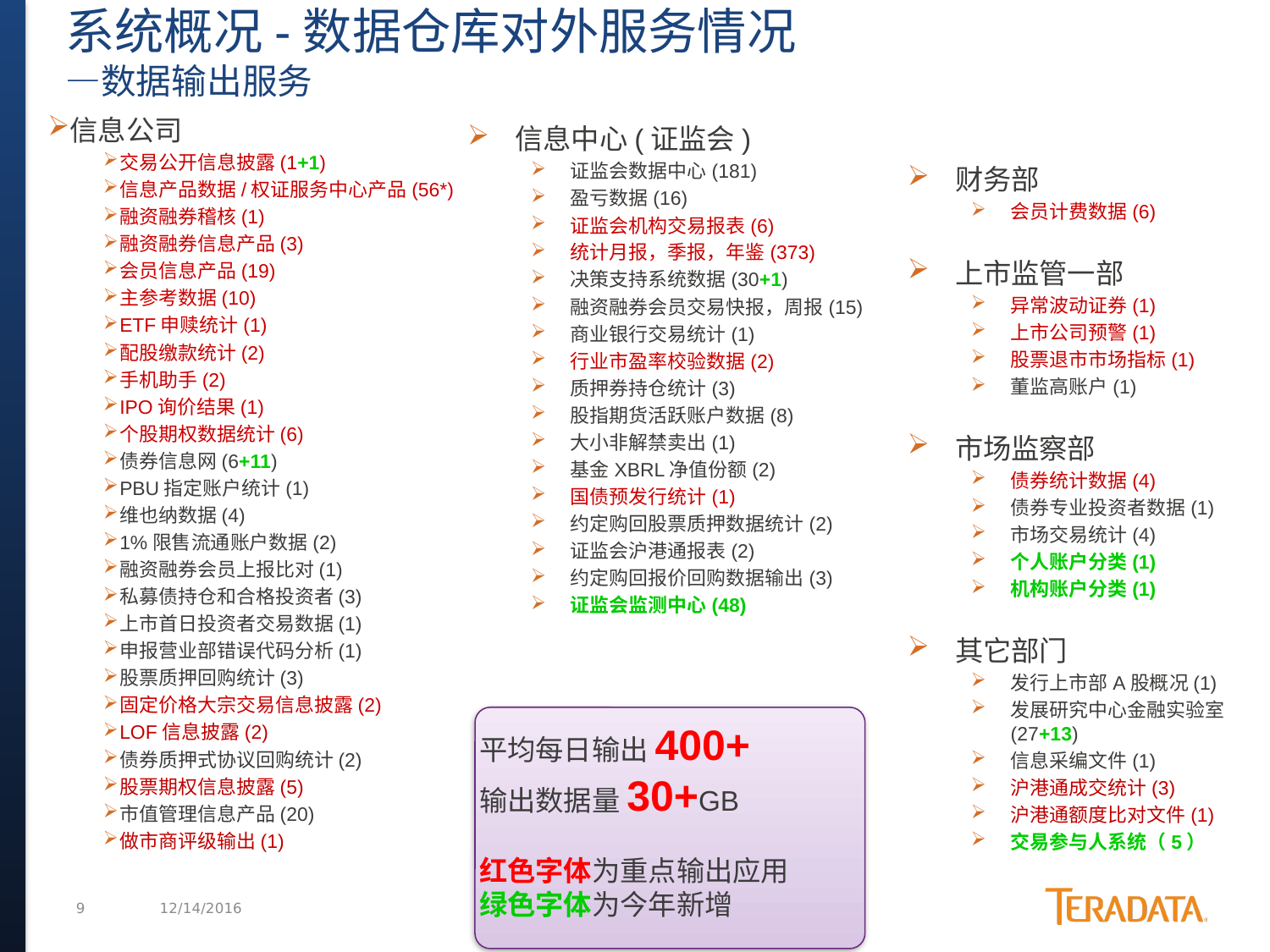

# 系统概况-数据仓库对外服务情况 —数据输出服务

信息中心(证监会)
证监会数据中心(181)
盈亏数据(16)
证监会机构交易报表(6)
统计月报，季报，年鉴(373)
决策支持系统数据(30+1)
融资融券会员交易快报，周报(15)
商业银行交易统计(1)
行业市盈率校验数据(2)
质押券持仓统计(3)
股指期货活跃账户数据(8)
大小非解禁卖出(1)
基金XBRL净值份额(2)
国债预发行统计(1)
约定购回股票质押数据统计(2)
证监会沪港通报表(2)
约定购回报价回购数据输出(3)
证监会监测中心(48)

信息公司
交易公开信息披露(1+1)
信息产品数据/权证服务中心产品(56*)
融资融券稽核(1)
融资融券信息产品(3)
会员信息产品(19)
主参考数据(10)
ETF申赎统计(1)
配股缴款统计(2)
手机助手(2)
IPO询价结果(1)
个股期权数据统计(6)
债券信息网(6+11)
PBU指定账户统计(1)
维也纳数据(4)
1%限售流通账户数据(2)
融资融券会员上报比对(1)
私募债持仓和合格投资者(3)
上市首日投资者交易数据(1)
申报营业部错误代码分析(1)
股票质押回购统计(3)
固定价格大宗交易信息披露(2)
LOF信息披露(2)
债券质押式协议回购统计(2)
股票期权信息披露(5)
市值管理信息产品(20)
做市商评级输出(1)

财务部
会员计费数据(6)

上市监管一部
异常波动证券(1)
上市公司预警(1)
股票退市市场指标(1)
董监高账户(1)

市场监察部
债券统计数据(4)
债券专业投资者数据(1)
市场交易统计(4)
个人账户分类(1)
机构账户分类(1)

其它部门
发行上市部A股概况(1)
发展研究中心金融实验室(27+13)
信息采编文件(1)
沪港通成交统计(3)
沪港通额度比对文件(1)
交易参与人系统（5）

平均每日输出400+
输出数据量30+GB

红色字体为重点输出应用
绿色字体为今年新增